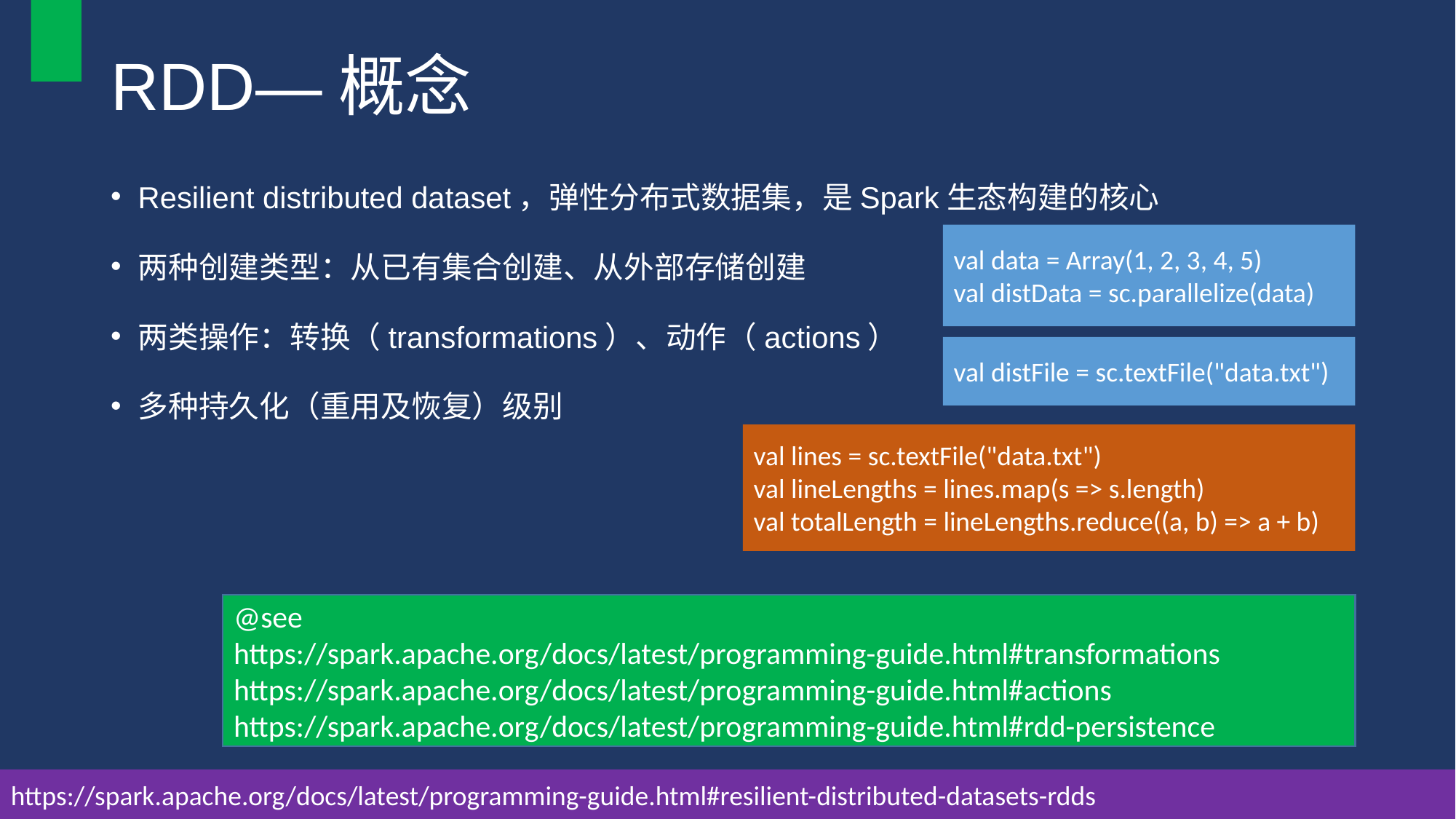

# RDD—概念
Resilient distributed dataset，弹性分布式数据集，是Spark生态构建的核心
两种创建类型：从已有集合创建、从外部存储创建
两类操作：转换（transformations）、动作（actions）
多种持久化（重用及恢复）级别
val data = Array(1, 2, 3, 4, 5)
val distData = sc.parallelize(data)
val distFile = sc.textFile("data.txt")
val lines = sc.textFile("data.txt")
val lineLengths = lines.map(s => s.length)
val totalLength = lineLengths.reduce((a, b) => a + b)
@see
https://spark.apache.org/docs/latest/programming-guide.html#transformations
https://spark.apache.org/docs/latest/programming-guide.html#actions
https://spark.apache.org/docs/latest/programming-guide.html#rdd-persistence
https://spark.apache.org/docs/latest/programming-guide.html#resilient-distributed-datasets-rdds